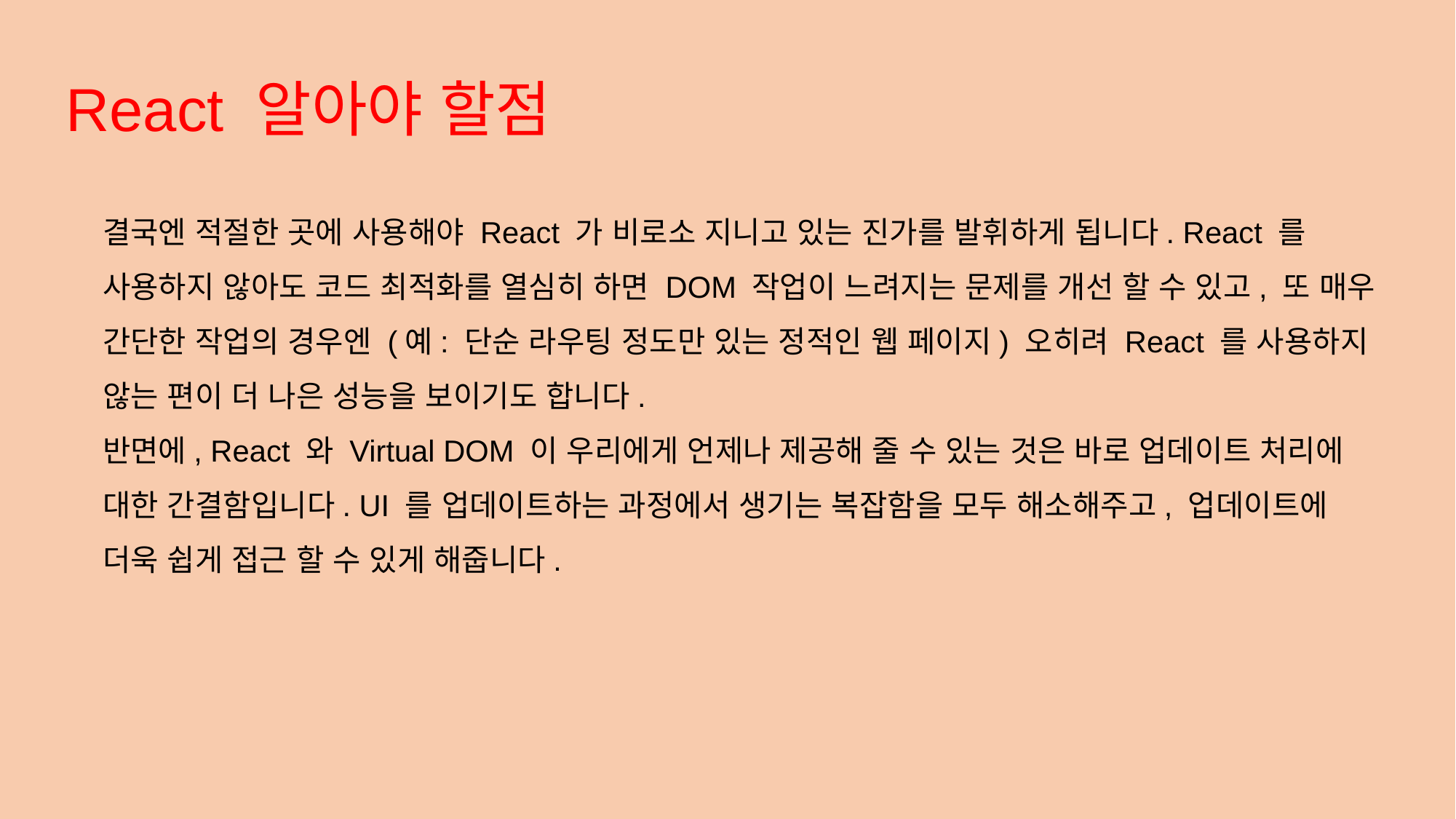

React 알아야 할점
결국엔 적절한 곳에 사용해야 React 가 비로소 지니고 있는 진가를 발휘하게 됩니다. React 를 사용하지 않아도 코드 최적화를 열심히 하면 DOM 작업이 느려지는 문제를 개선 할 수 있고, 또 매우 간단한 작업의 경우엔 (예: 단순 라우팅 정도만 있는 정적인 웹 페이지) 오히려 React 를 사용하지 않는 편이 더 나은 성능을 보이기도 합니다.
반면에, React 와 Virtual DOM 이 우리에게 언제나 제공해 줄 수 있는 것은 바로 업데이트 처리에 대한 간결함입니다. UI 를 업데이트하는 과정에서 생기는 복잡함을 모두 해소해주고, 업데이트에 더욱 쉽게 접근 할 수 있게 해줍니다.